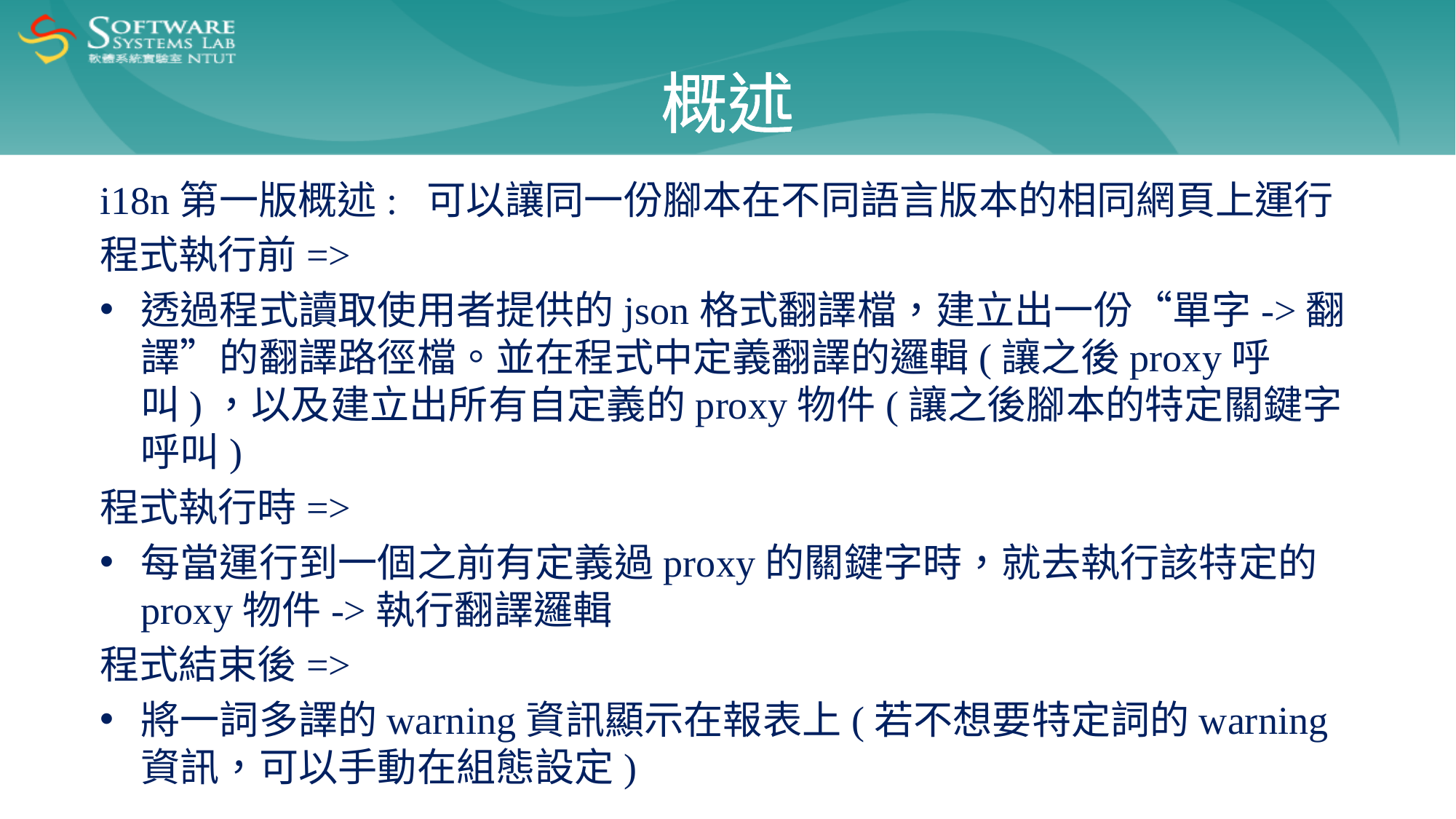

# 概述
i18n第一版概述:  可以讓同一份腳本在不同語言版本的相同網頁上運行
程式執行前=>
透過程式讀取使用者提供的json格式翻譯檔，建立出一份“單字->翻譯”的翻譯路徑檔。並在程式中定義翻譯的邏輯(讓之後proxy呼叫)，以及建立出所有自定義的proxy物件(讓之後腳本的特定關鍵字呼叫)
程式執行時=>
每當運行到一個之前有定義過proxy的關鍵字時，就去執行該特定的proxy物件->執行翻譯邏輯
程式結束後=>
將一詞多譯的warning資訊顯示在報表上(若不想要特定詞的warning資訊，可以手動在組態設定)